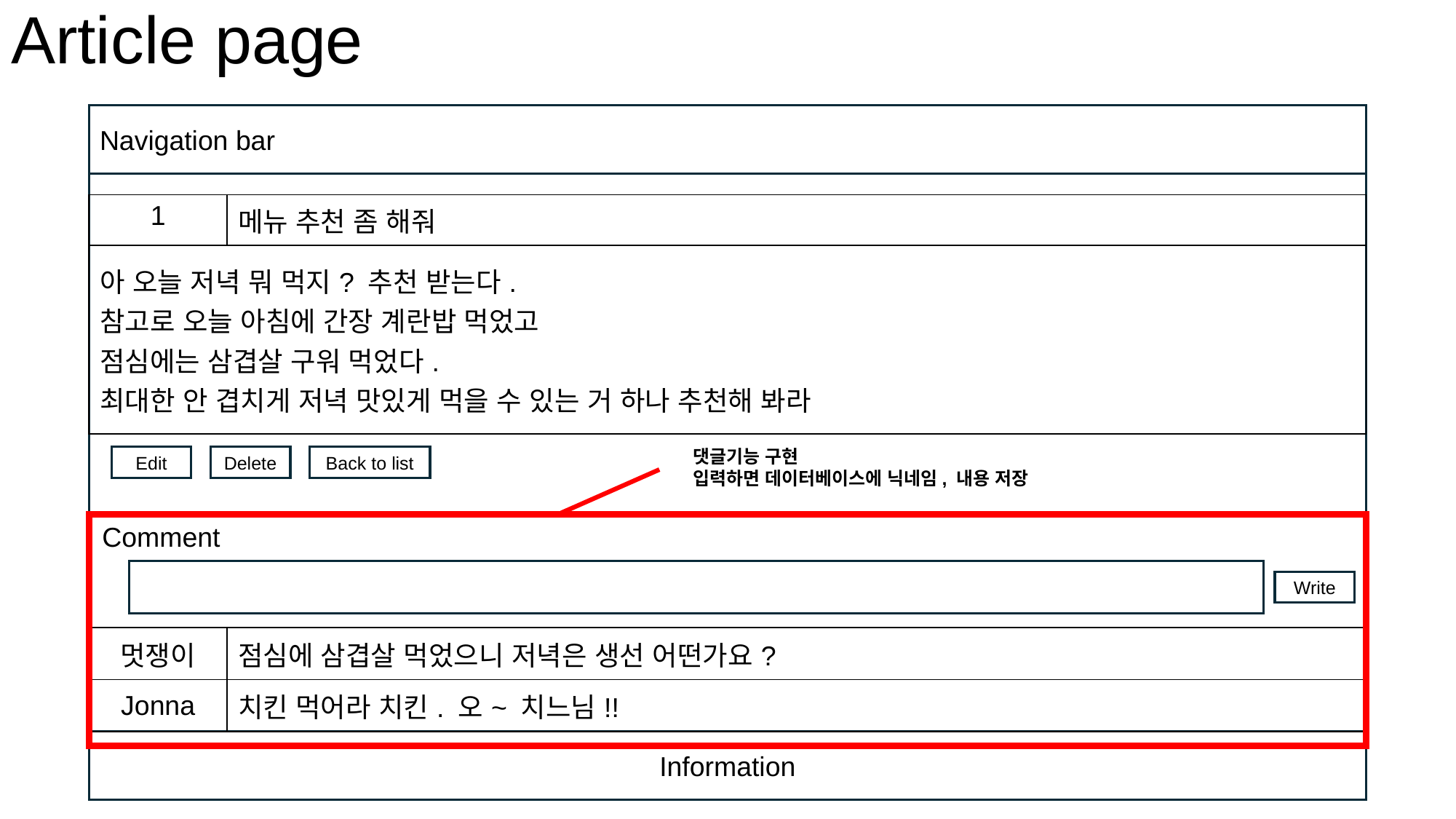

# Article page

Navigation bar
| 1 | 메뉴 추천 좀 해줘 |
| --- | --- |
| 아 오늘 저녁 뭐 먹지? 추천 받는다. 참고로 오늘 아침에 간장 계란밥 먹었고 점심에는 삼겹살 구워 먹었다. 최대한 안 겹치게 저녁 맛있게 먹을 수 있는 거 하나 추천해 봐라 |  |
댓글기능 구현
입력하면 데이터베이스에 닉네임, 내용 저장
Edit
Delete
Back to list

Comment

Write
| 멋쟁이 | 점심에 삼겹살 먹었으니 저녁은 생선 어떤가요? |
| --- | --- |
| Jonna | 치킨 먹어라 치킨. 오~ 치느님!! |
Information